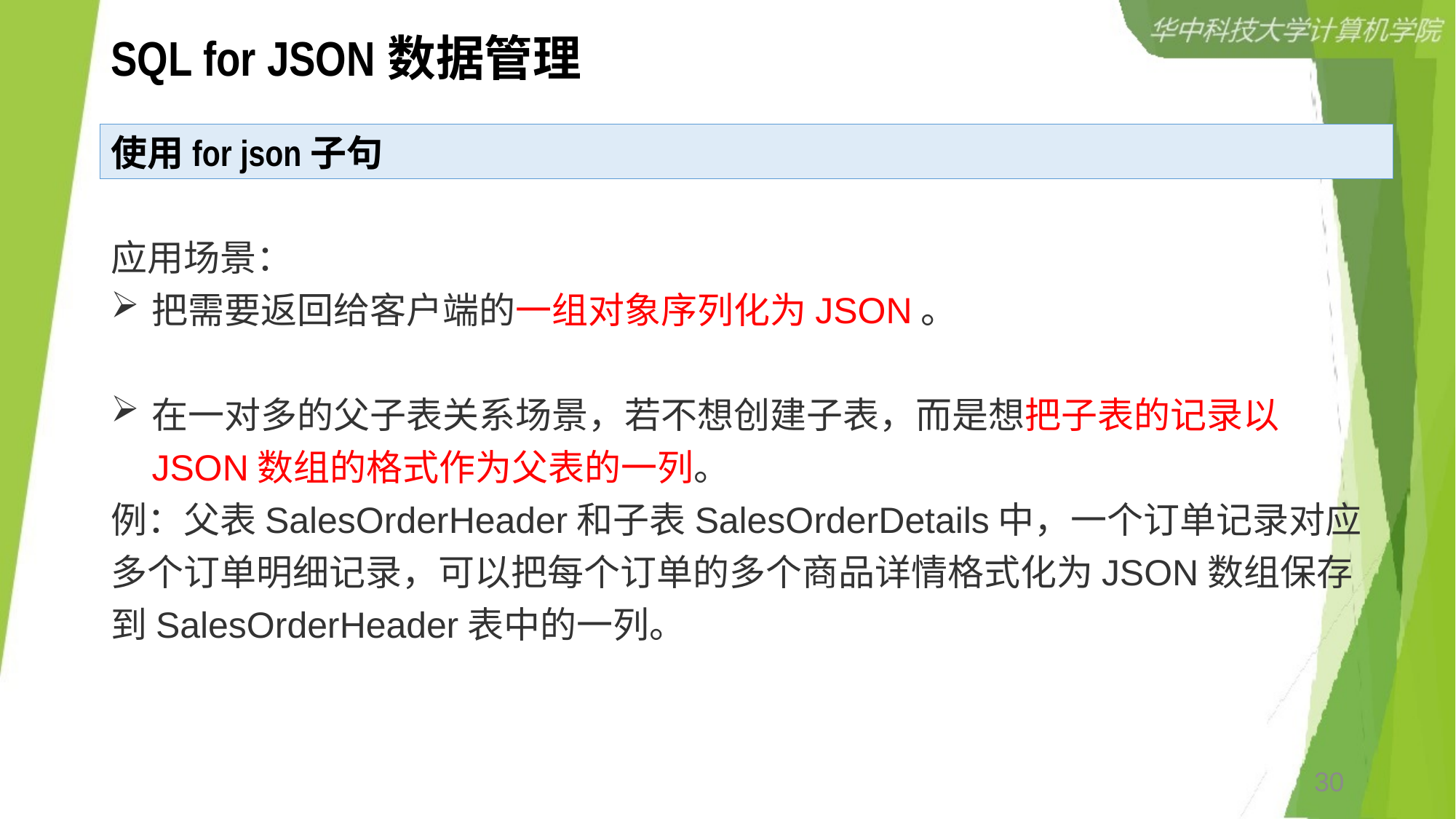

# SQL for JSON数据管理
使用for json子句
应用场景：
把需要返回给客户端的一组对象序列化为JSON。

在一对多的父子表关系场景，若不想创建子表，而是想把子表的记录以JSON数组的格式作为父表的一列。
例：父表SalesOrderHeader和子表SalesOrderDetails中，一个订单记录对应多个订单明细记录，可以把每个订单的多个商品详情格式化为JSON数组保存到SalesOrderHeader表中的一列。

30